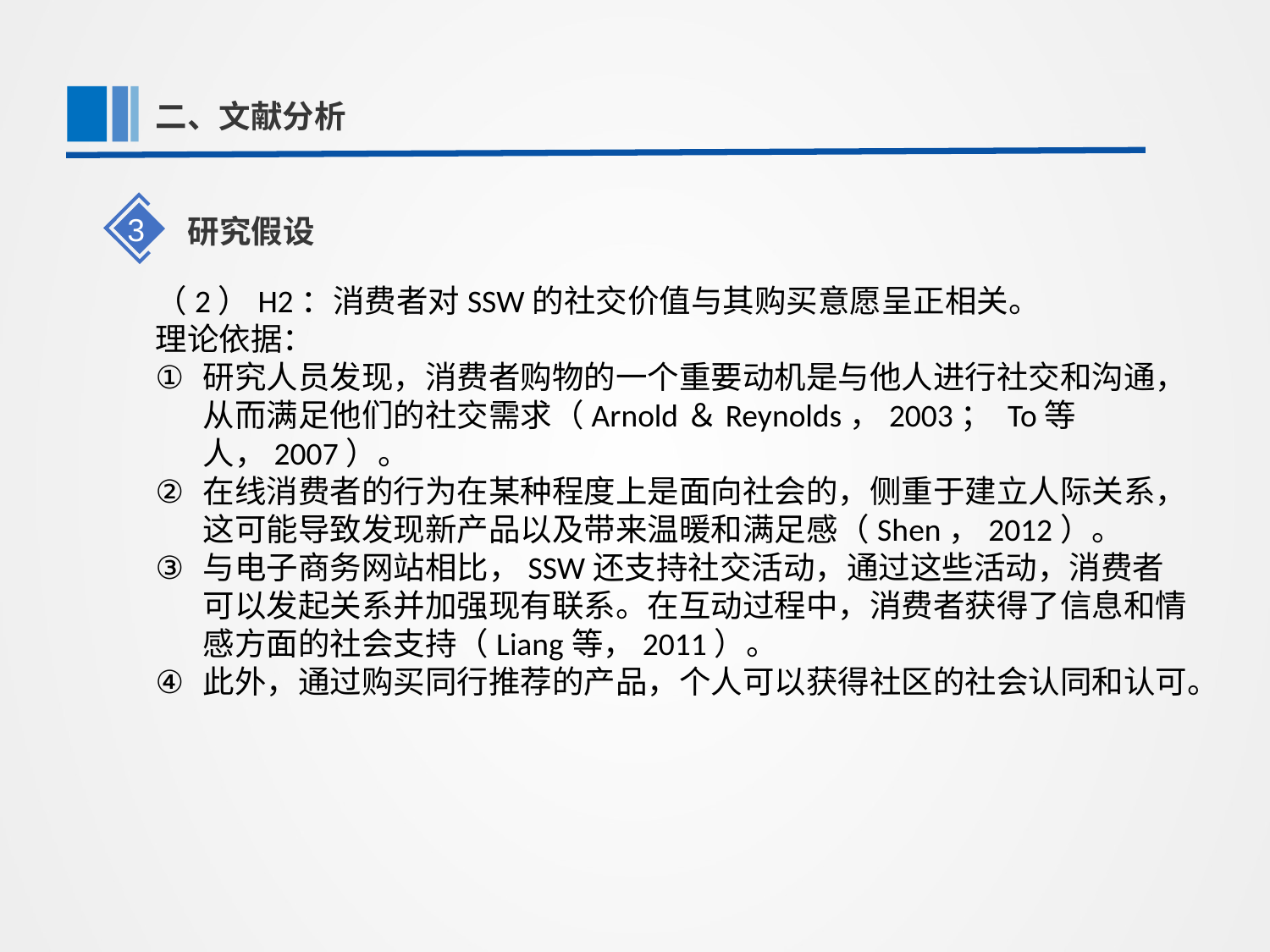

第一部分

二、文献分析

3
研究假设
（2）H2：消费者对SSW的社交价值与其购买意愿呈正相关。
理论依据：
研究人员发现，消费者购物的一个重要动机是与他人进行社交和沟通，从而满足他们的社交需求（Arnold＆Reynolds，2003； To等人，2007）。
在线消费者的行为在某种程度上是面向社会的，侧重于建立人际关系，这可能导致发现新产品以及带来温暖和满足感（Shen，2012）。
与电子商务网站相比，SSW还支持社交活动，通过这些活动，消费者可以发起关系并加强现有联系。在互动过程中，消费者获得了信息和情感方面的社会支持（Liang等，2011）。
此外，通过购买同行推荐的产品，个人可以获得社区的社会认同和认可。